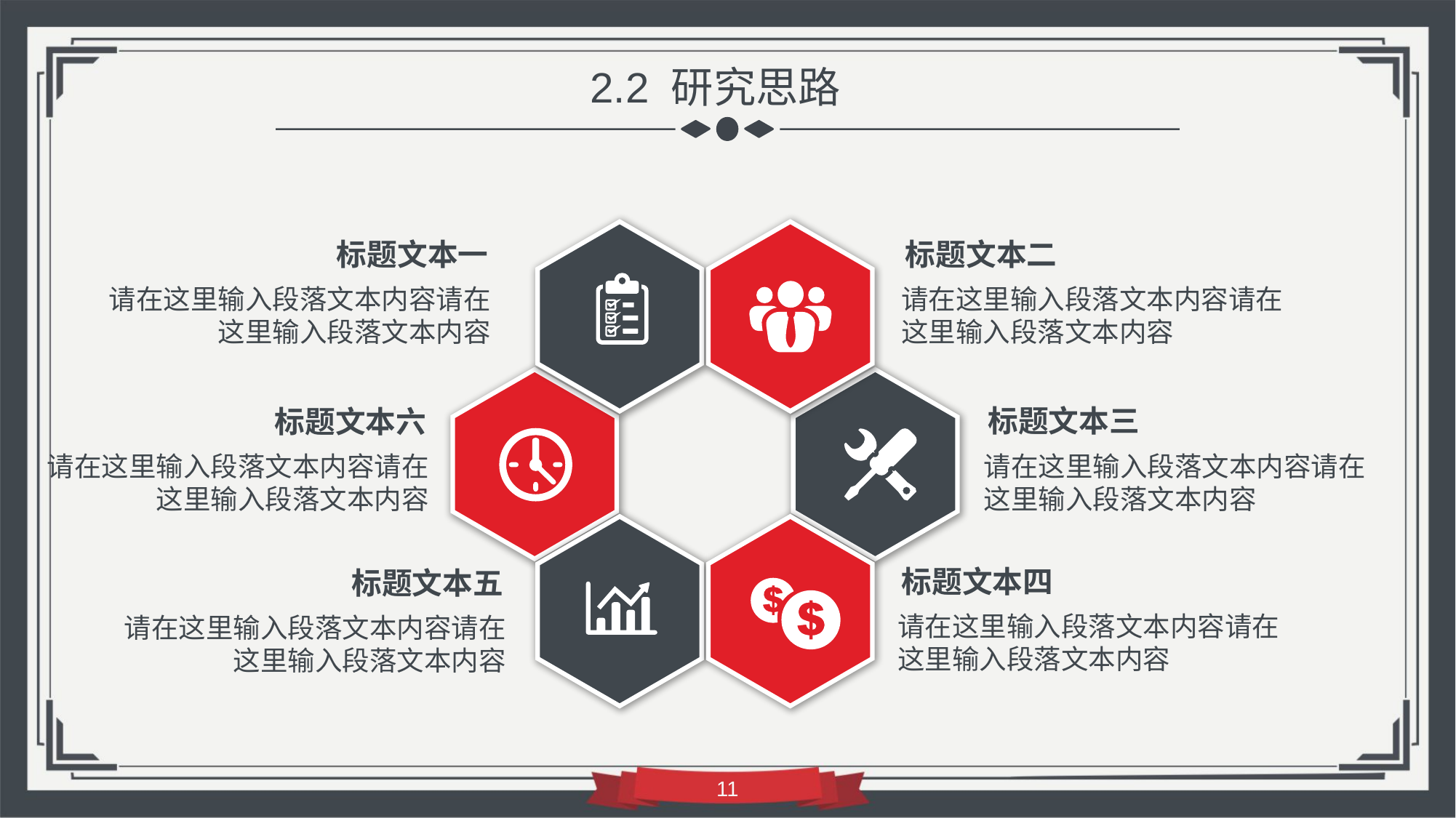

2.2 研究思路

标题文本一
标题文本二

请在这里输入段落文本内容请在这里输入段落文本内容
请在这里输入段落文本内容请在这里输入段落文本内容

标题文本三
标题文本六

请在这里输入段落文本内容请在这里输入段落文本内容
请在这里输入段落文本内容请在这里输入段落文本内容

标题文本四
标题文本五

请在这里输入段落文本内容请在这里输入段落文本内容
请在这里输入段落文本内容请在这里输入段落文本内容